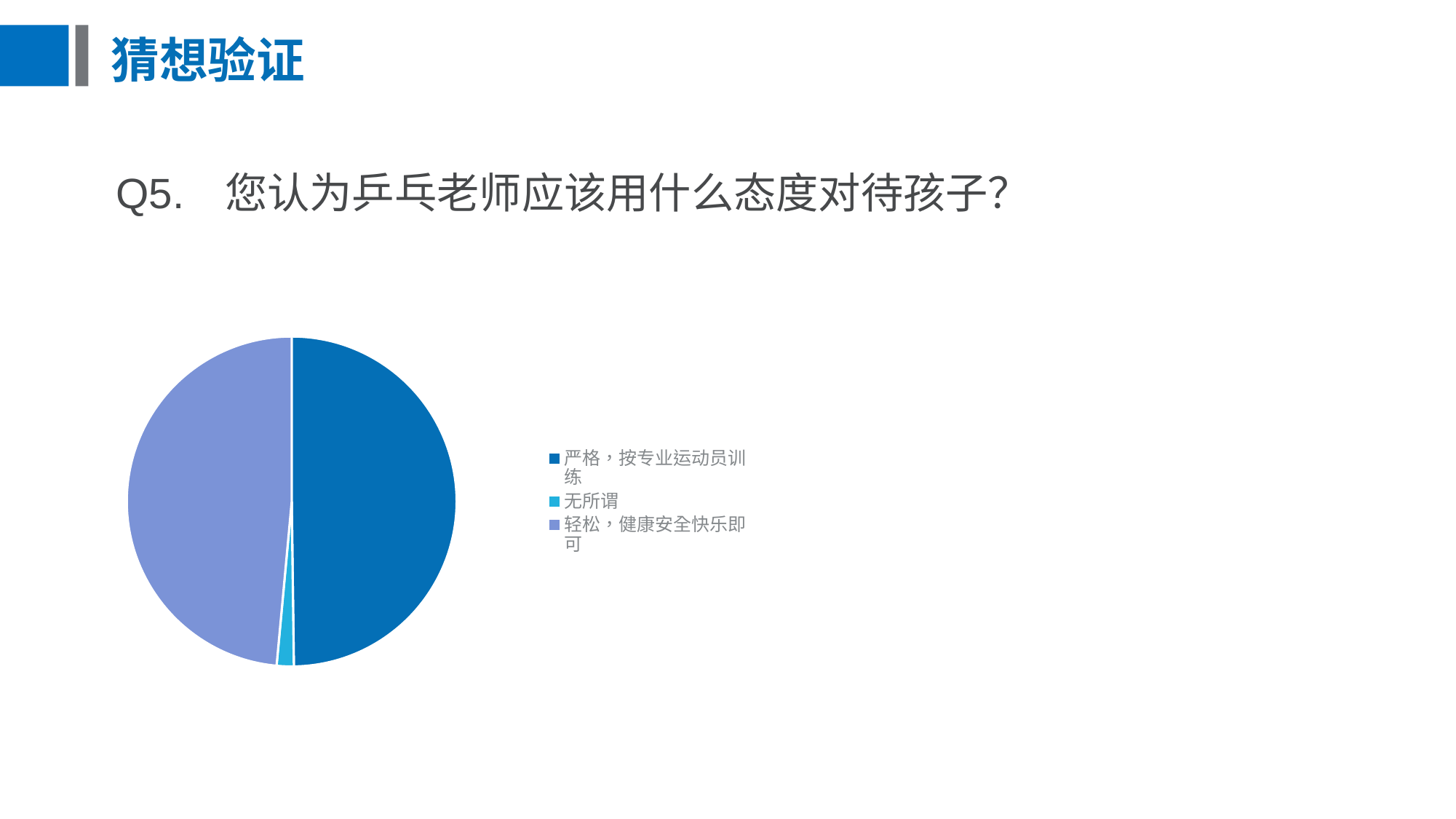

# 猜想验证
Q5.	您认为乒乓老师应该用什么态度对待孩子？

### Chart

| Category | 选项分布 |
|---|---|
| 严格，按专业运动员训练 | 119.0 |
| 无所谓 | 4.0 |
| 轻松，健康安全快乐即可 | 116.0 |